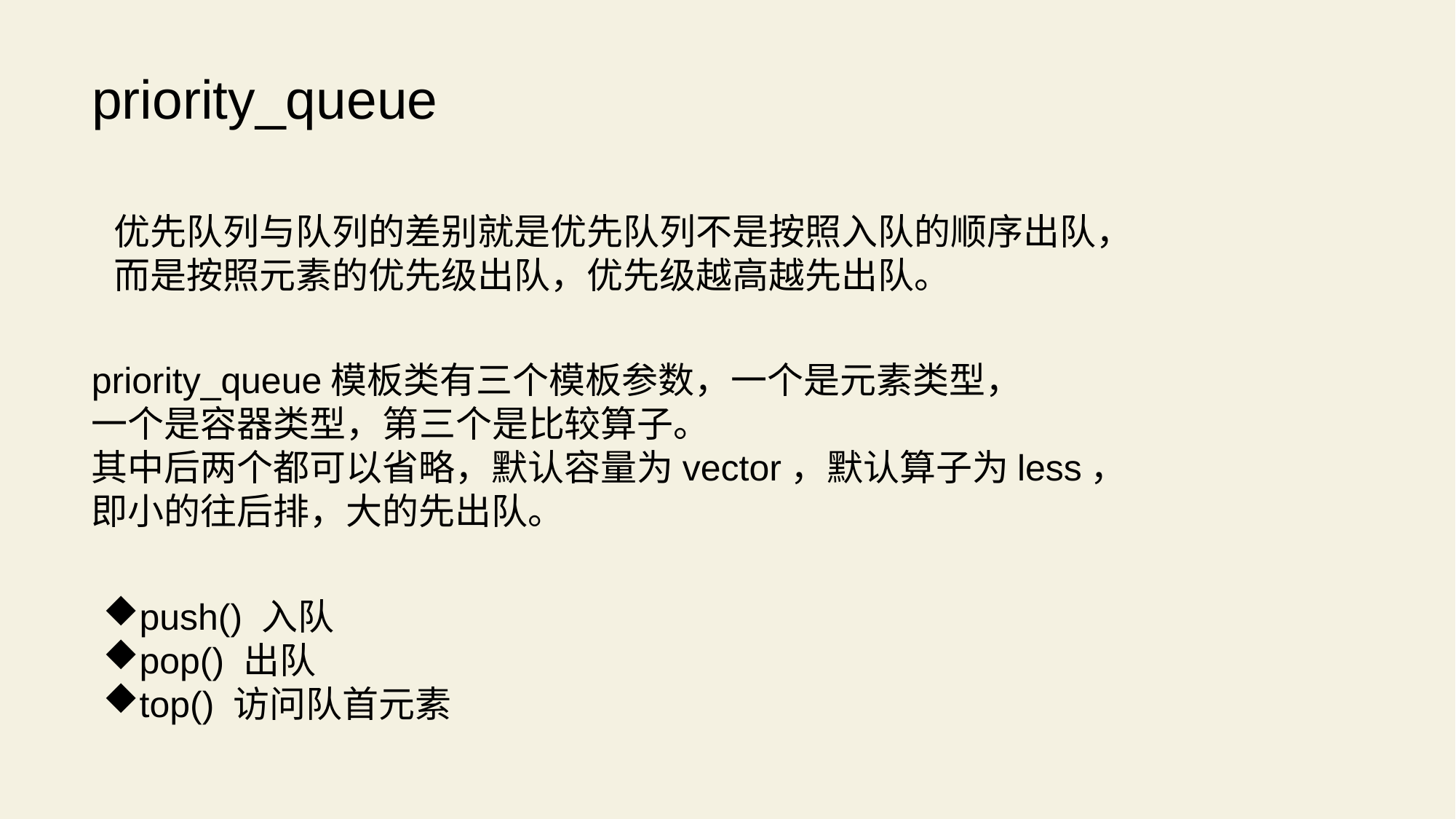

priority_queue
优先队列与队列的差别就是优先队列不是按照入队的顺序出队，
而是按照元素的优先级出队，优先级越高越先出队。
priority_queue模板类有三个模板参数，一个是元素类型，
一个是容器类型，第三个是比较算子。
其中后两个都可以省略，默认容量为vector，默认算子为less，
即小的往后排，大的先出队。
push() 入队
pop() 出队
top() 访问队首元素